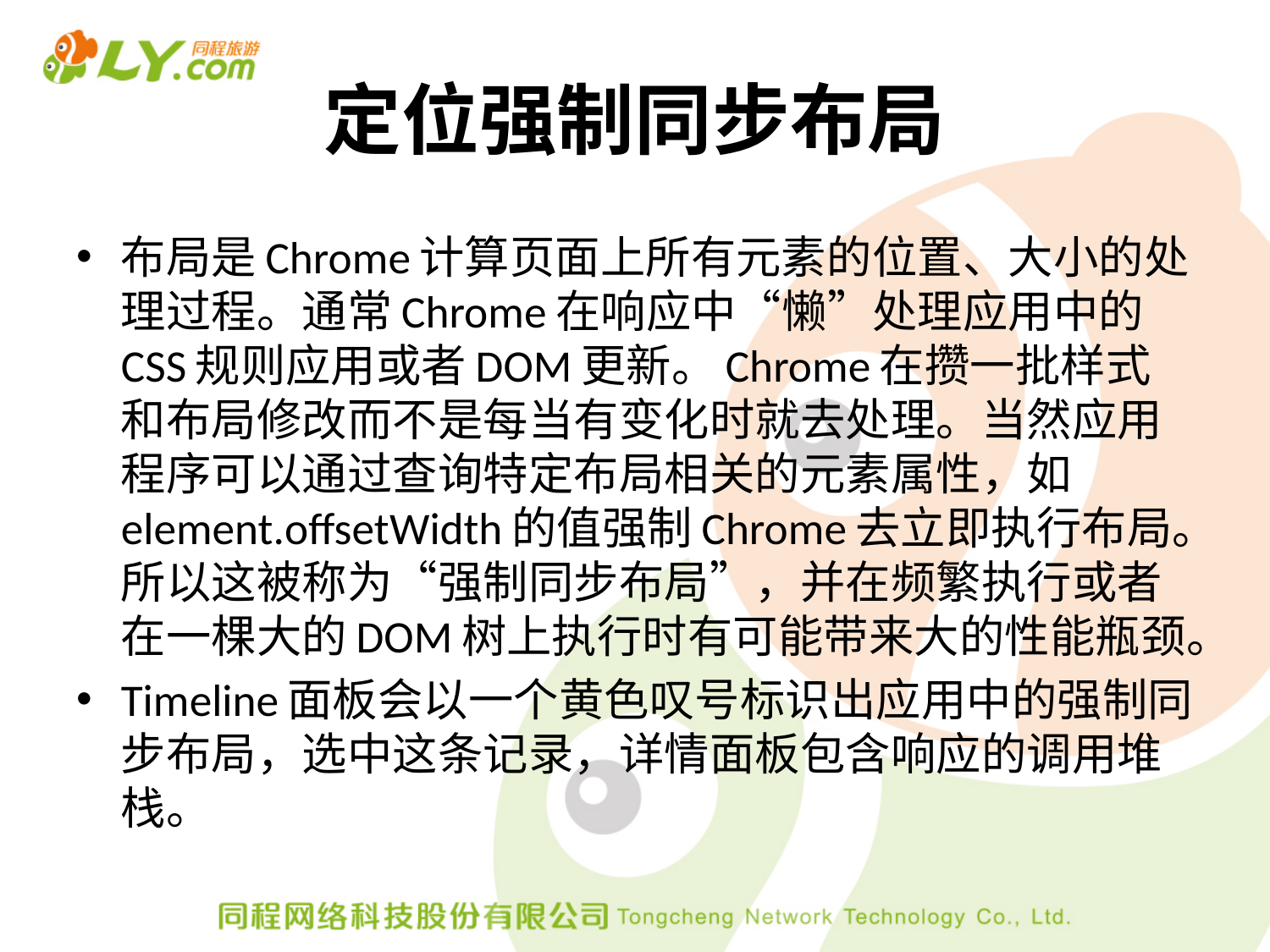

# 定位强制同步布局
布局是Chrome计算页面上所有元素的位置、大小的处理过程。通常Chrome在响应中“懒”处理应用中的CSS规则应用或者DOM更新。Chrome在攒一批样式和布局修改而不是每当有变化时就去处理。当然应用程序可以通过查询特定布局相关的元素属性，如element.offsetWidth的值强制Chrome去立即执行布局。所以这被称为“强制同步布局”，并在频繁执行或者在一棵大的DOM树上执行时有可能带来大的性能瓶颈。
Timeline面板会以一个黄色叹号标识出应用中的强制同步布局，选中这条记录，详情面板包含响应的调用堆栈。